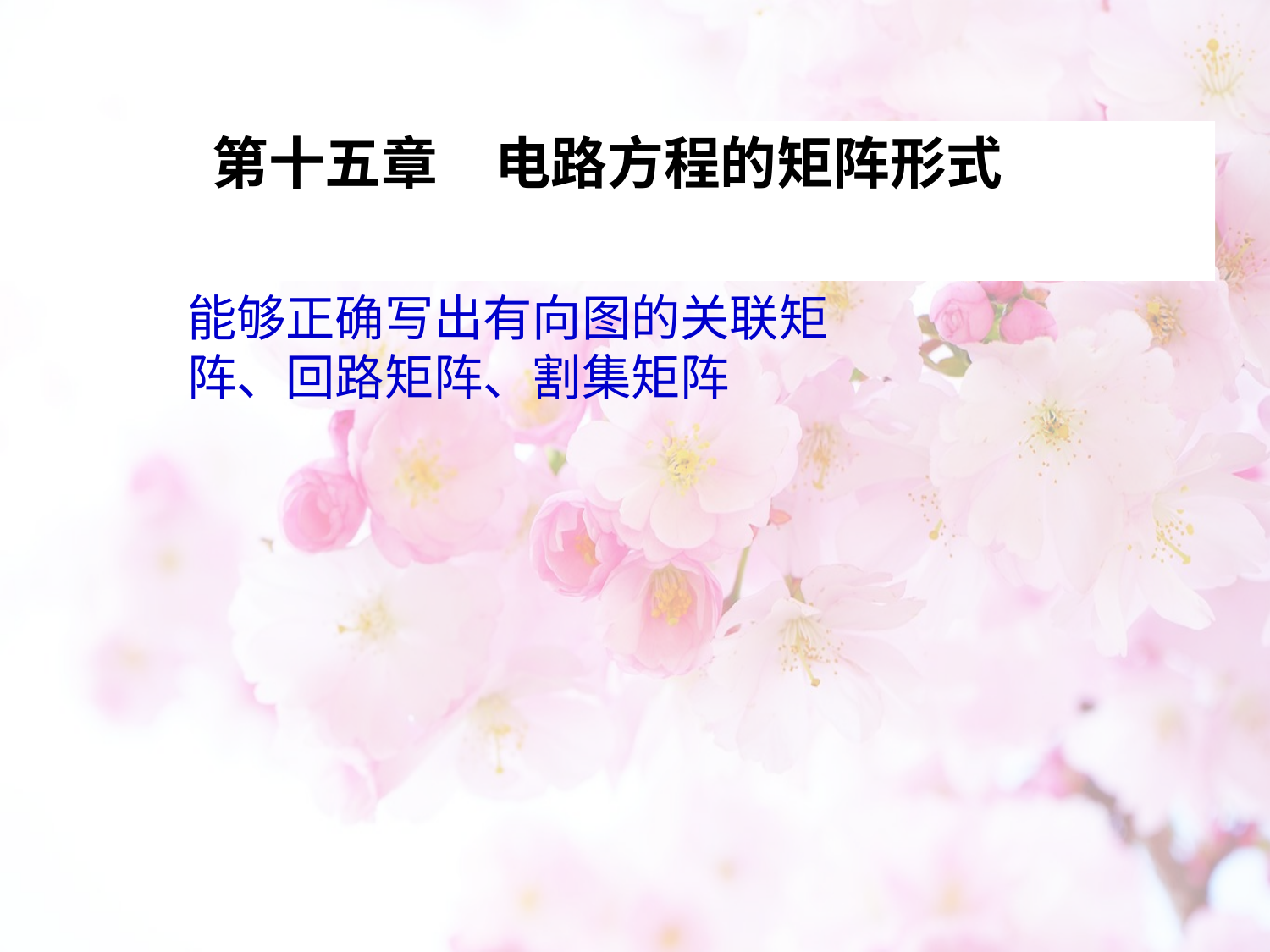

# 第十五章　电路方程的矩阵形式
能够正确写出有向图的关联矩阵、回路矩阵、割集矩阵